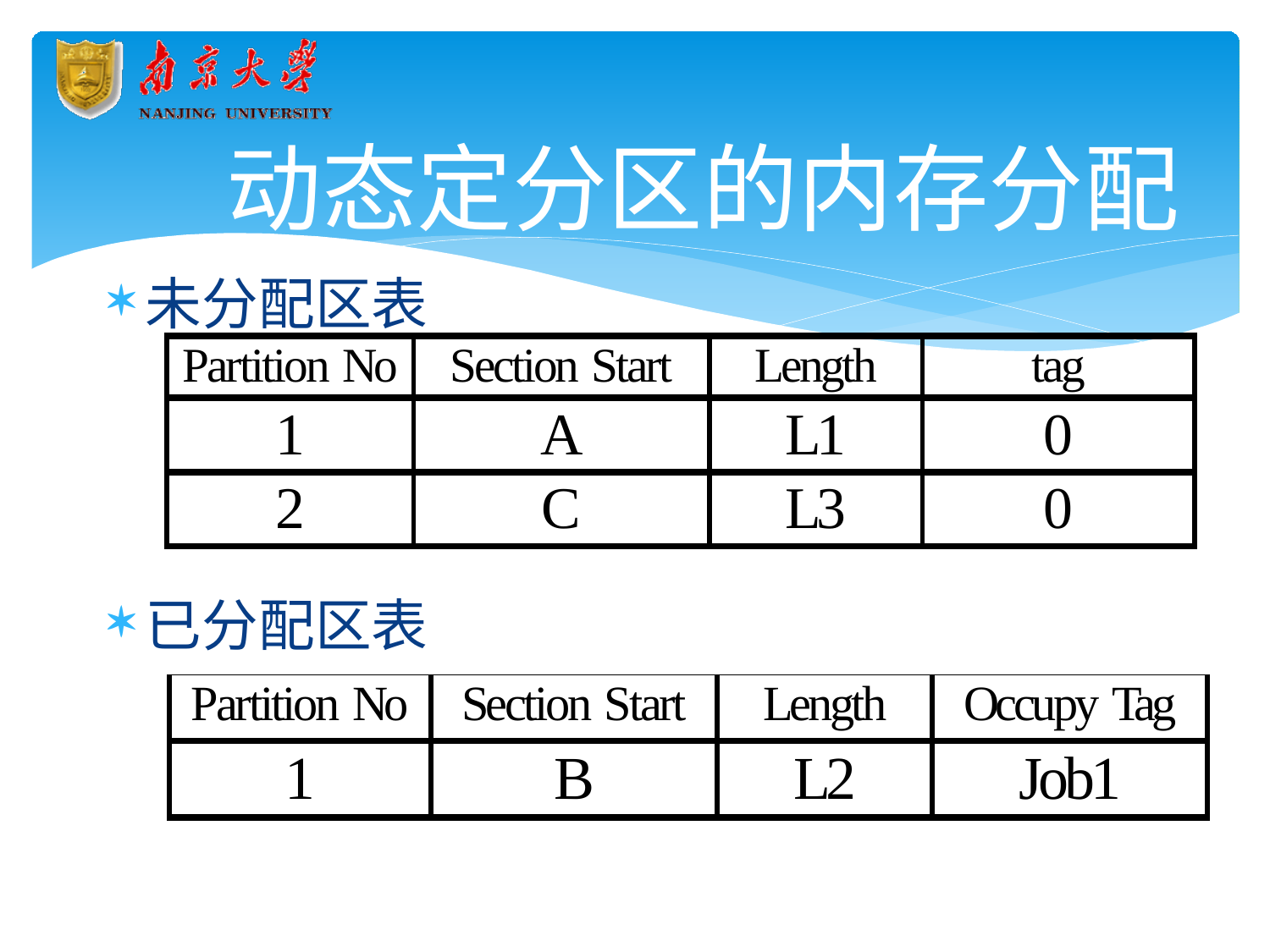

# 动态定分区的内存分配
未分配区表
| Partition No | Section Start | Length | tag |
| --- | --- | --- | --- |
| 1 | A | L1 | 0 |
| 2 | C | L3 | 0 |
已分配区表
| Partition No | Section Start | Length | Occupy Tag |
| --- | --- | --- | --- |
| 1 | B | L2 | Job1 |